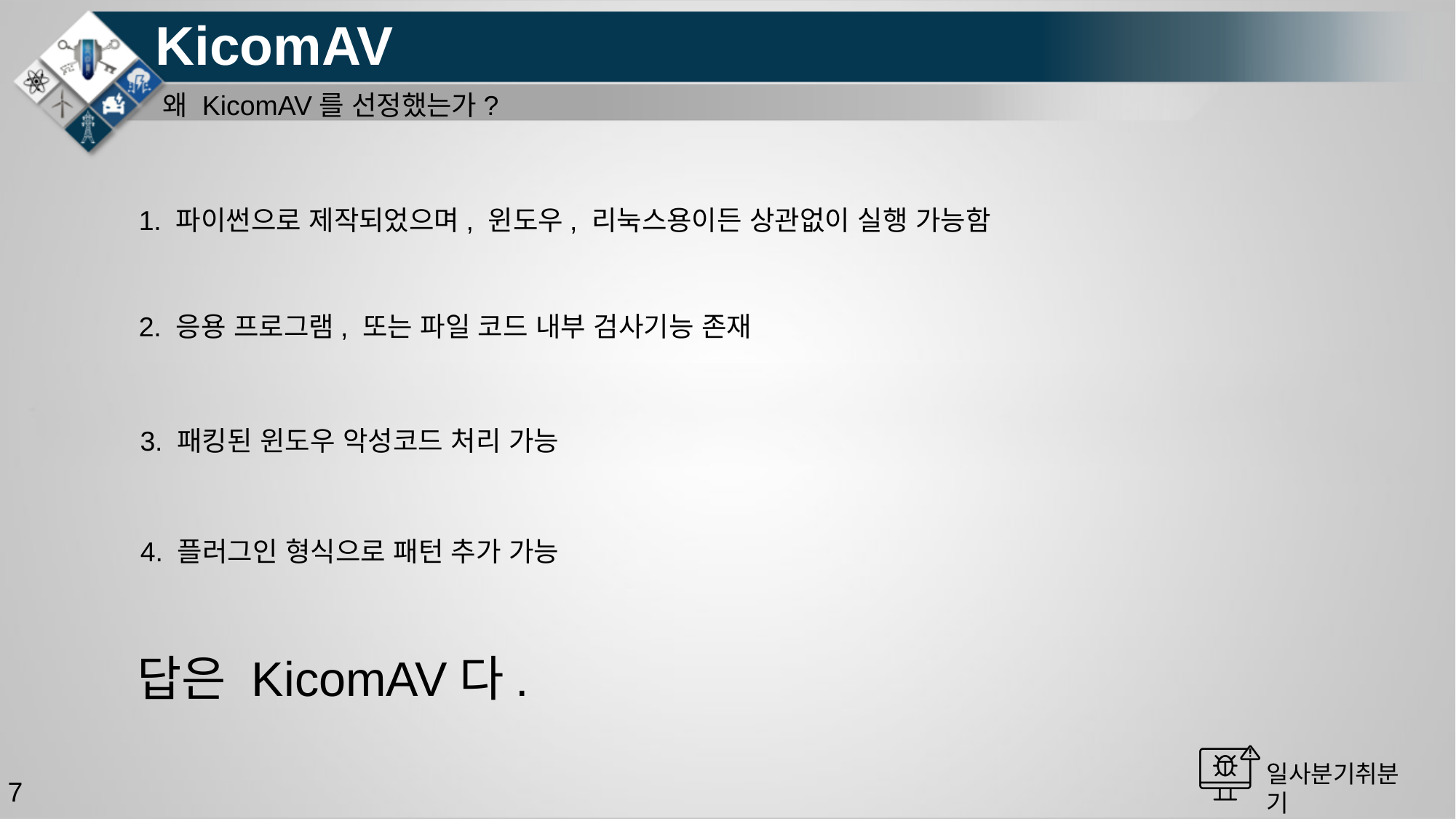

# KicomAV
왜 KicomAV를 선정했는가?
1. 파이썬으로 제작되었으며, 윈도우, 리눅스용이든 상관없이 실행 가능함
2. 응용 프로그램, 또는 파일 코드 내부 검사기능 존재
3. 패킹된 윈도우 악성코드 처리 가능
4. 플러그인 형식으로 패턴 추가 가능

답은 KicomAV다.